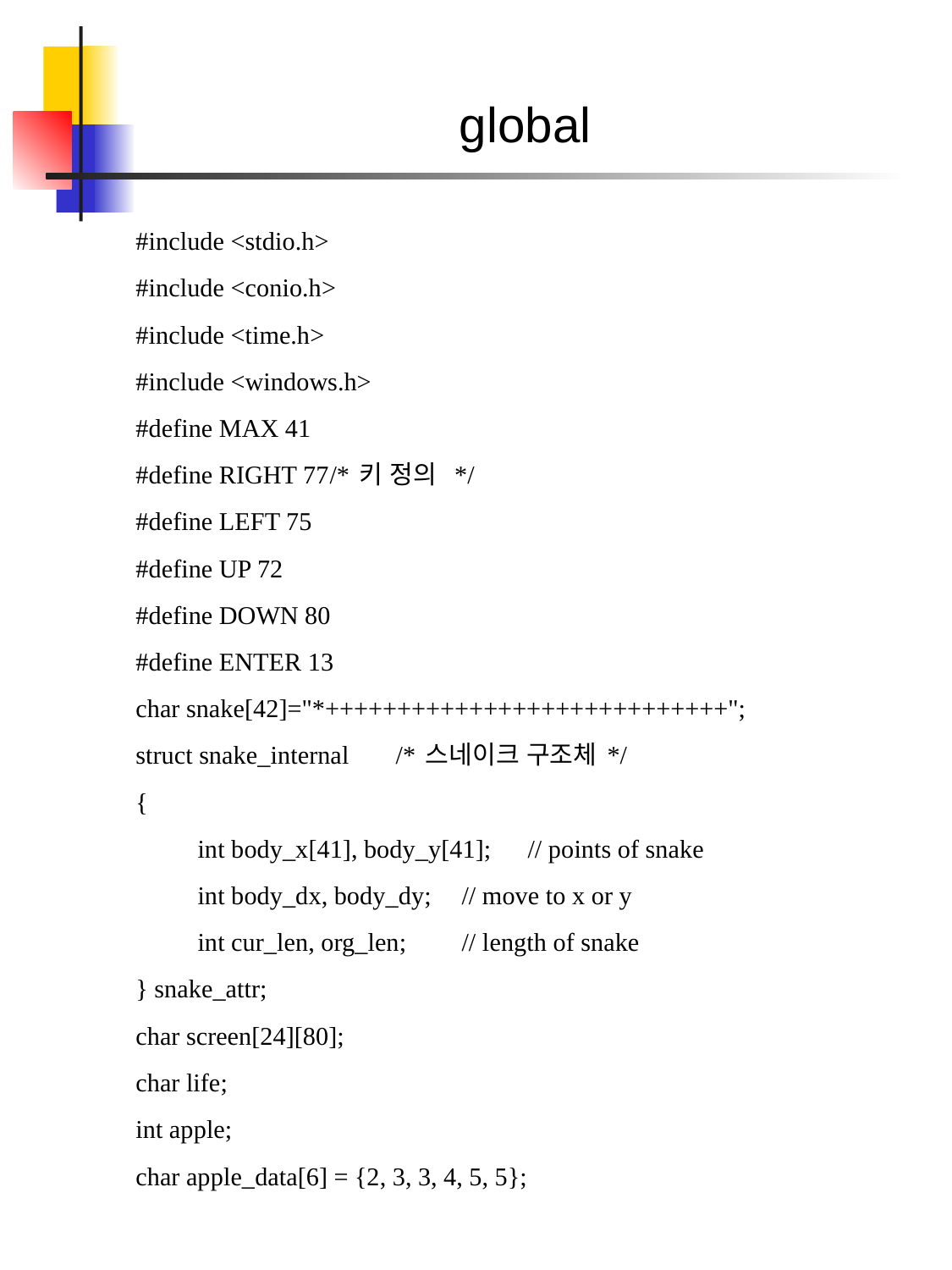

# global
#include <stdio.h>
#include <conio.h>
#include <time.h>
#include <windows.h>
#define MAX 41
#define RIGHT 77		/* 키 정의  */
#define LEFT 75
#define UP 72
#define DOWN 80
#define ENTER 13
char snake[42]="*++++++++++++++++++++++++++++";
struct snake_internal		/* 스네이크 구조체 */
{
	int body_x[41], body_y[41];	// points of snake
	int body_dx, body_dy;		// move to x or y
	int cur_len, org_len;		// length of snake
} snake_attr;
char screen[24][80];
char life;
int apple;
char apple_data[6] = {2, 3, 3, 4, 5, 5};